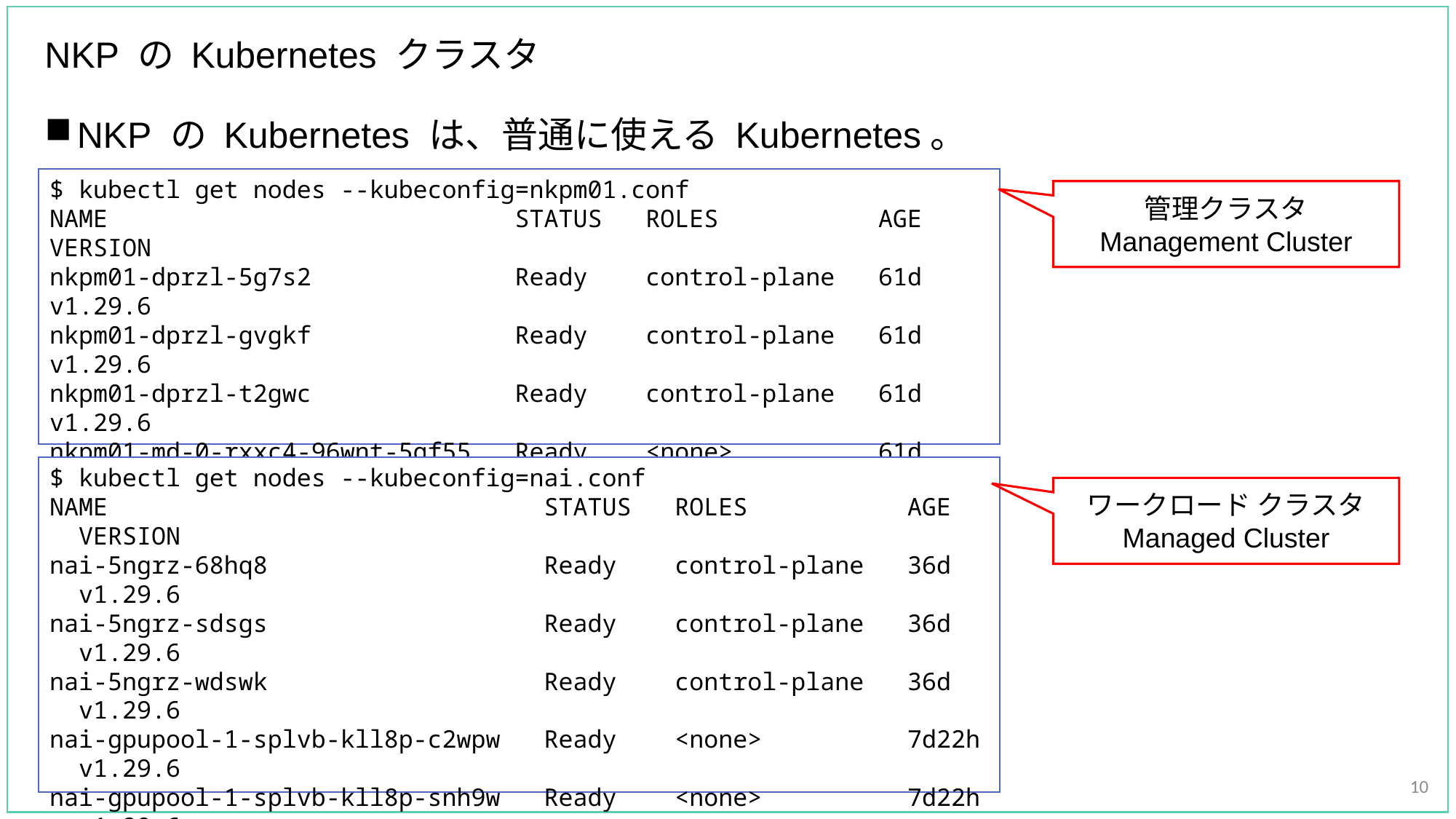

# NKP の Kubernetes クラスタ
NKP の Kubernetes は、普通に使える Kubernetes。
$ kubectl get nodes --kubeconfig=nkpm01.conf
NAME                            STATUS   ROLES           AGE   VERSION
nkpm01-dprzl-5g7s2              Ready    control-plane   61d   v1.29.6
nkpm01-dprzl-gvgkf              Ready    control-plane   61d   v1.29.6
nkpm01-dprzl-t2gwc              Ready    control-plane   61d   v1.29.6
nkpm01-md-0-rxxc4-96wnt-5gf55   Ready    <none>          61d   v1.29.6
nkpm01-md-0-rxxc4-96wnt-chsrh   Ready    <none>          61d   v1.29.6
nkpm01-md-0-rxxc4-96wnt-h2lqv   Ready    <none>          61d   v1.29.6
nkpm01-md-0-rxxc4-96wnt-rm5qr   Ready    <none>          61d   v1.29.6
管理クラスタ
Management Cluster
$ kubectl get nodes --kubeconfig=nai.conf
NAME                              STATUS   ROLES           AGE     VERSION
nai-5ngrz-68hq8                   Ready    control-plane   36d     v1.29.6
nai-5ngrz-sdsgs                   Ready    control-plane   36d     v1.29.6
nai-5ngrz-wdswk                   Ready    control-plane   36d     v1.29.6
nai-gpupool-1-splvb-kll8p-c2wpw   Ready    <none>          7d22h   v1.29.6
nai-gpupool-1-splvb-kll8p-snh9w   Ready    <none>          7d22h   v1.29.6
nai-gpupool-1-splvb-kll8p-zcfzg   Ready    <none>          36d     v1.29.6
nai-md-0-gg4fx-grr4l-4ft7s        Ready    <none>          29d     v1.29.6
nai-md-0-gg4fx-grr4l-72n6s        Ready    <none>          36d     v1.29.6
nai-md-0-gg4fx-grr4l-nnmfn        Ready    <none>          36d     v1.29.6
ワークロード クラスタ
Managed Cluster
10